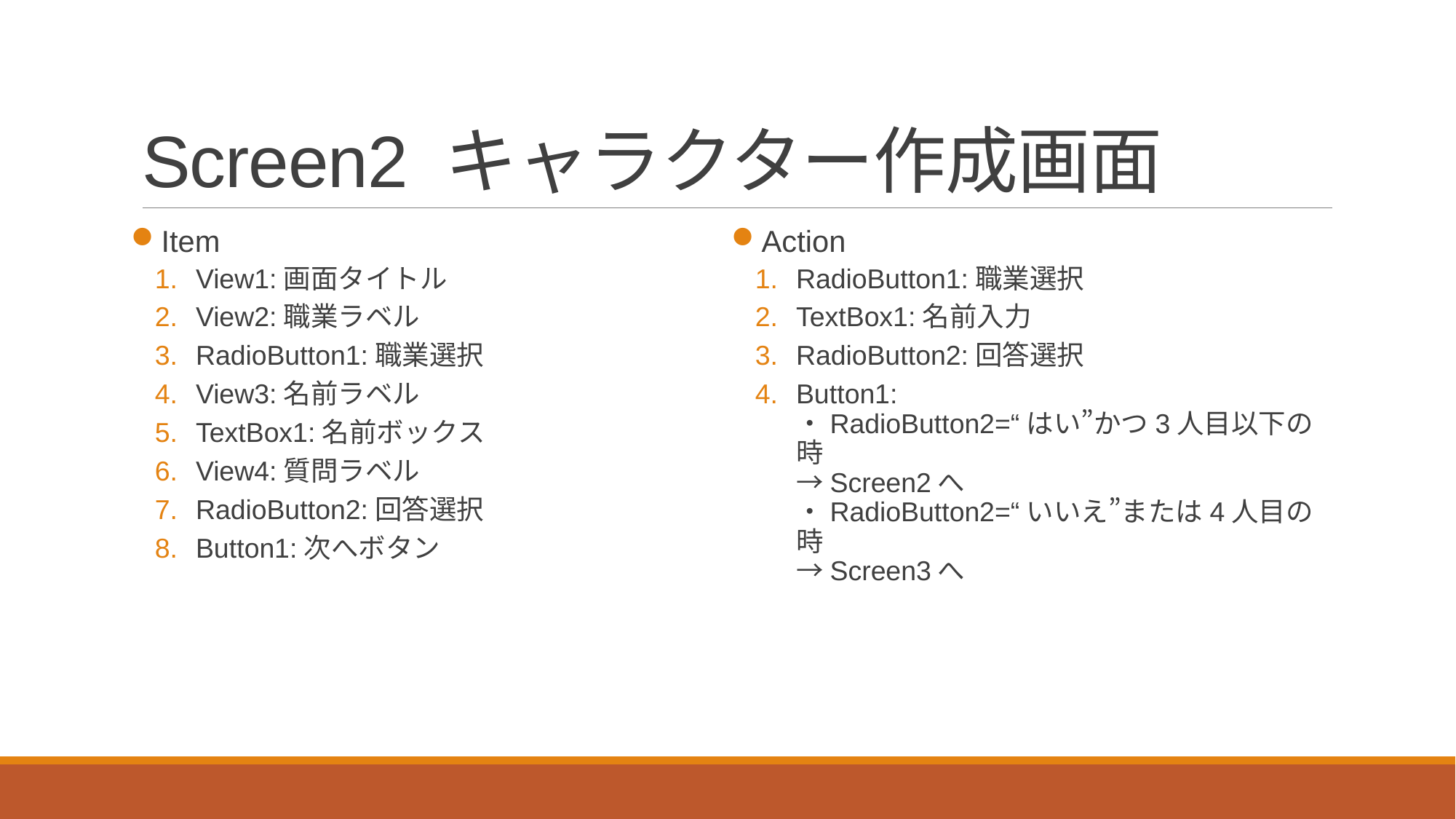

# Screen2 キャラクター作成画面
Item
View1:画面タイトル
View2:職業ラベル
RadioButton1:職業選択
View3:名前ラベル
TextBox1:名前ボックス
View4:質問ラベル
RadioButton2:回答選択
Button1:次へボタン

Action
RadioButton1:職業選択
TextBox1:名前入力
RadioButton2:回答選択
Button1:
・RadioButton2=“はい”かつ3人目以下の時
→Screen2へ
・RadioButton2=“いいえ”または4人目の時
→Screen3へ